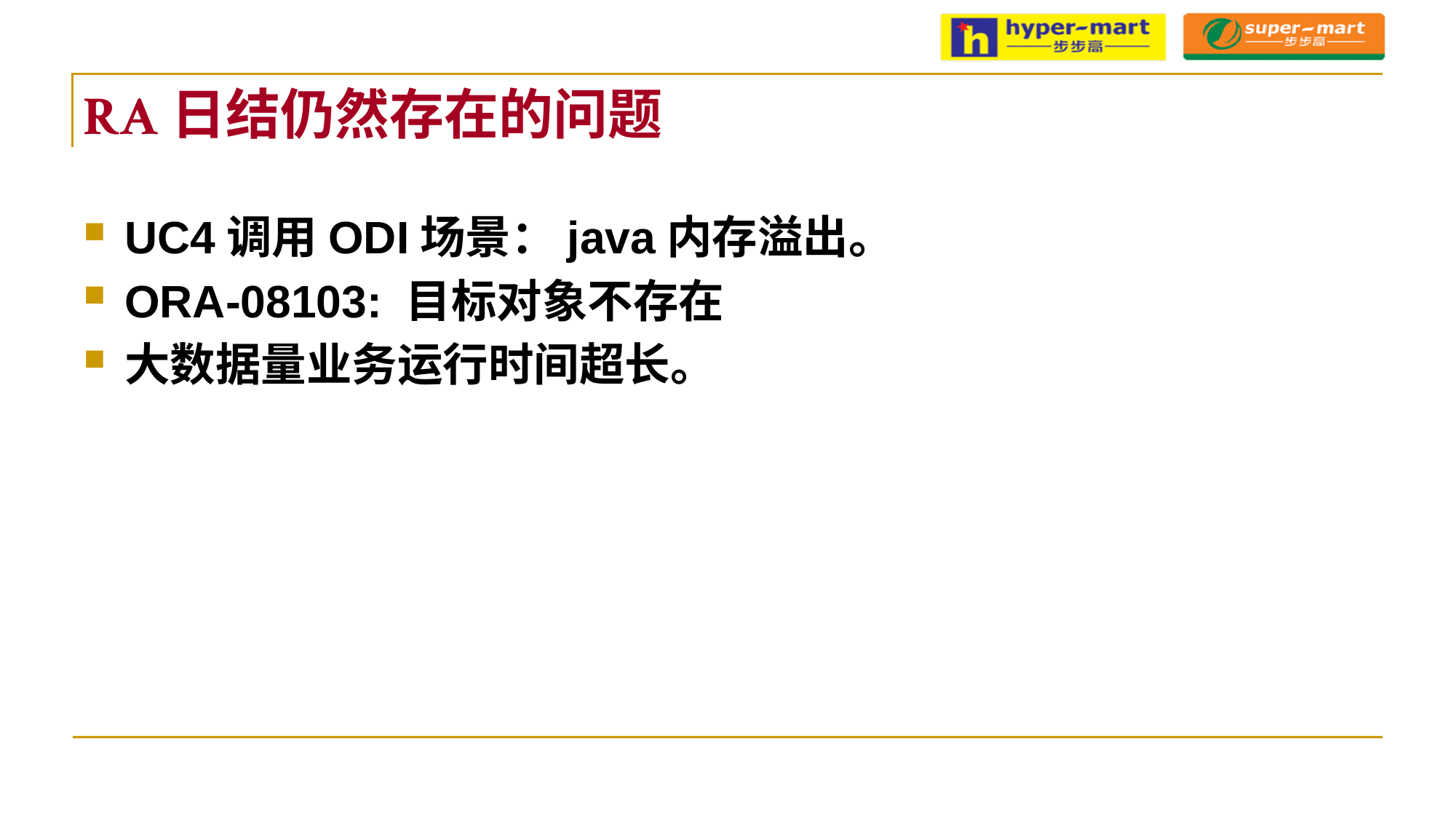

# RA日结仍然存在的问题
UC4调用ODI场景：java内存溢出。
ORA-08103: 目标对象不存在
大数据量业务运行时间超长。